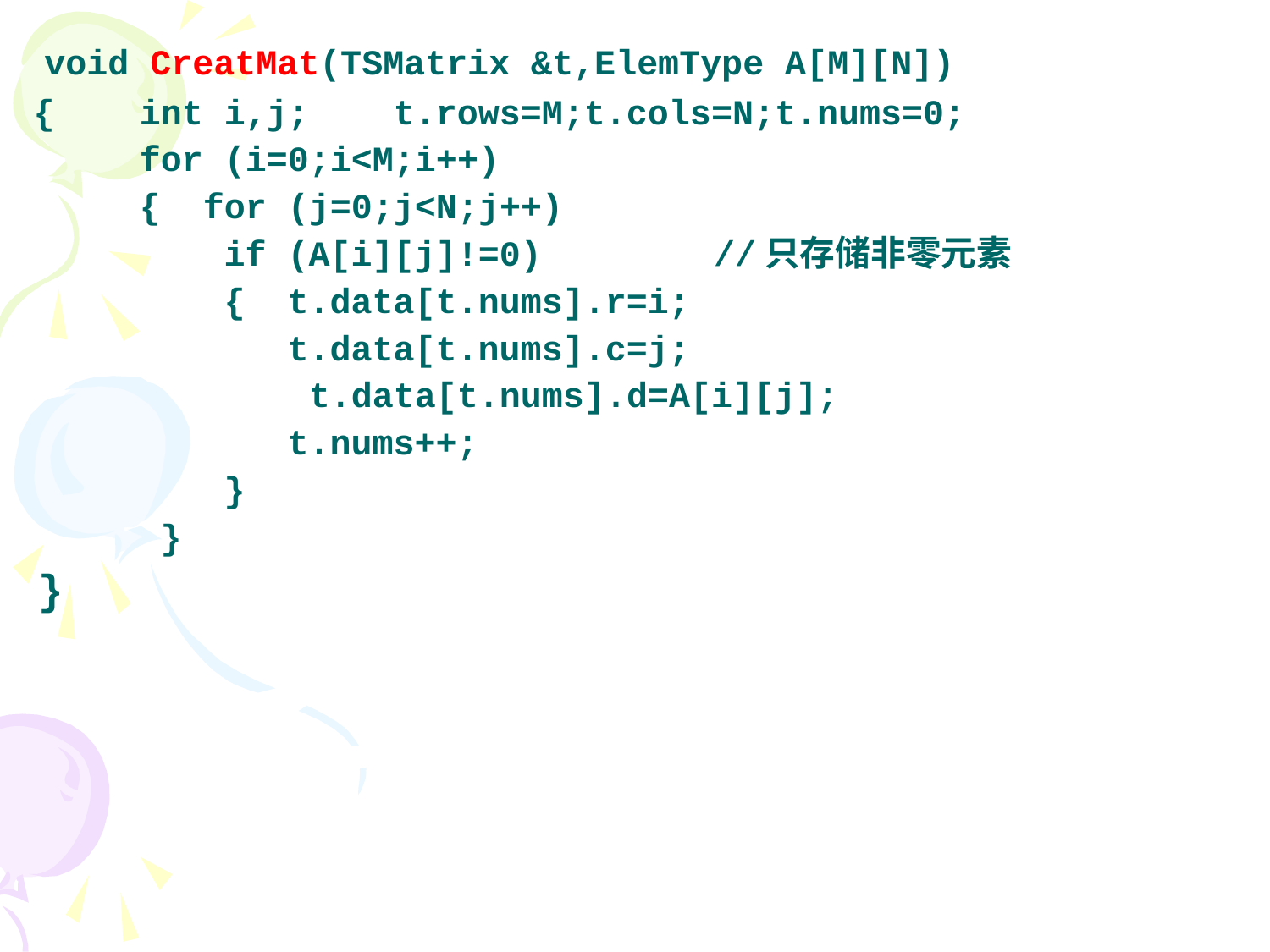

void CreatMat(TSMatrix &t,ElemType A[M][N])
 {	int i,j; 	t.rows=M;t.cols=N;t.nums=0;
    	for (i=0;i<M;i++)
	{  for (j=0;j<N;j++)
          if (A[i][j]!=0)    　　//只存储非零元素
          {  t.data[t.nums].r=i;
             t.data[t.nums].c=j;
     	        t.data[t.nums].d=A[i][j];
             t.nums++;
          }
    	 }
 }